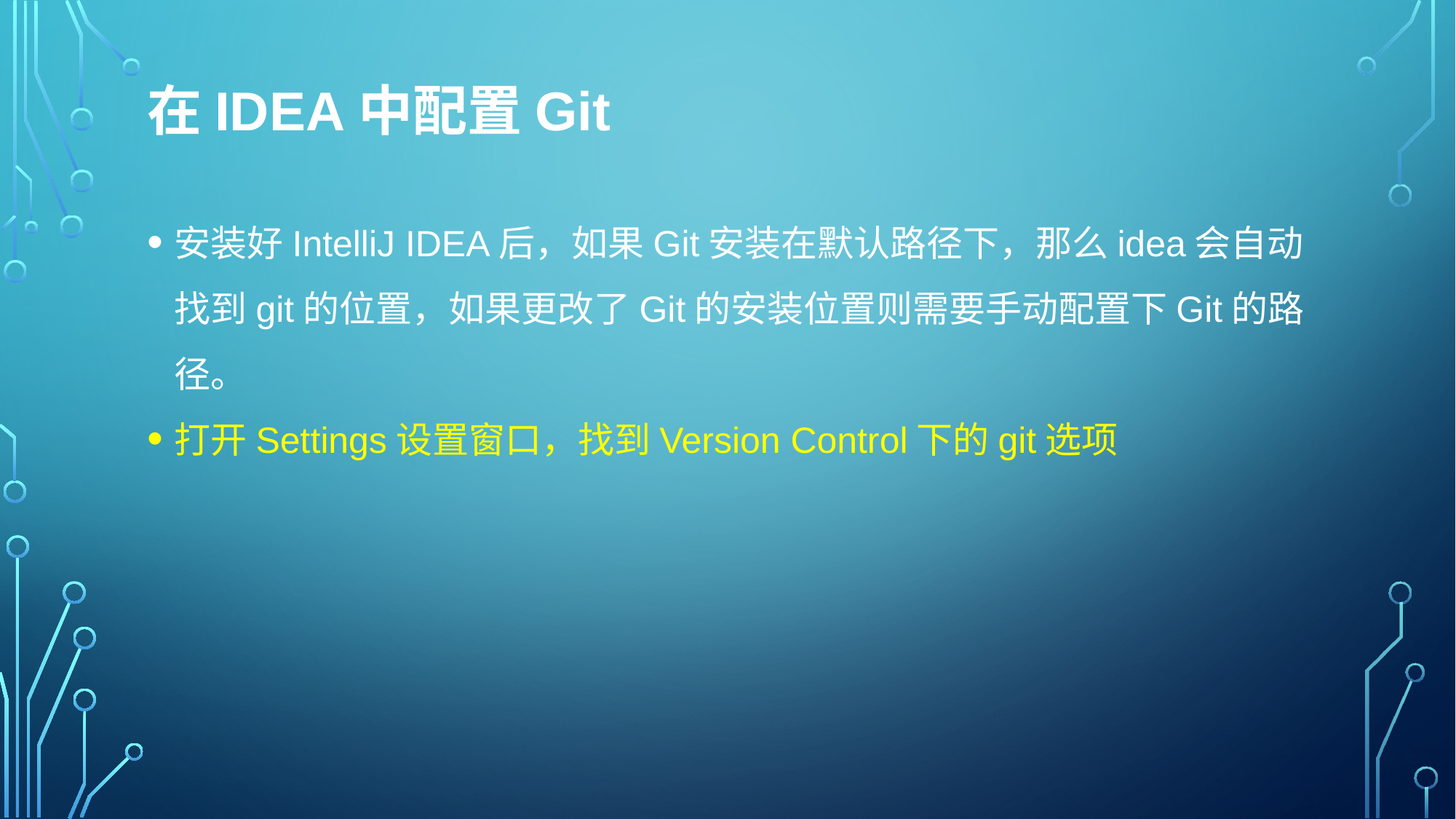

# 在IDEA中配置Git
安装好IntelliJ IDEA后，如果Git安装在默认路径下，那么idea会自动找到git的位置，如果更改了Git的安装位置则需要手动配置下Git的路径。
打开Settings设置窗口，找到Version Control下的git选项